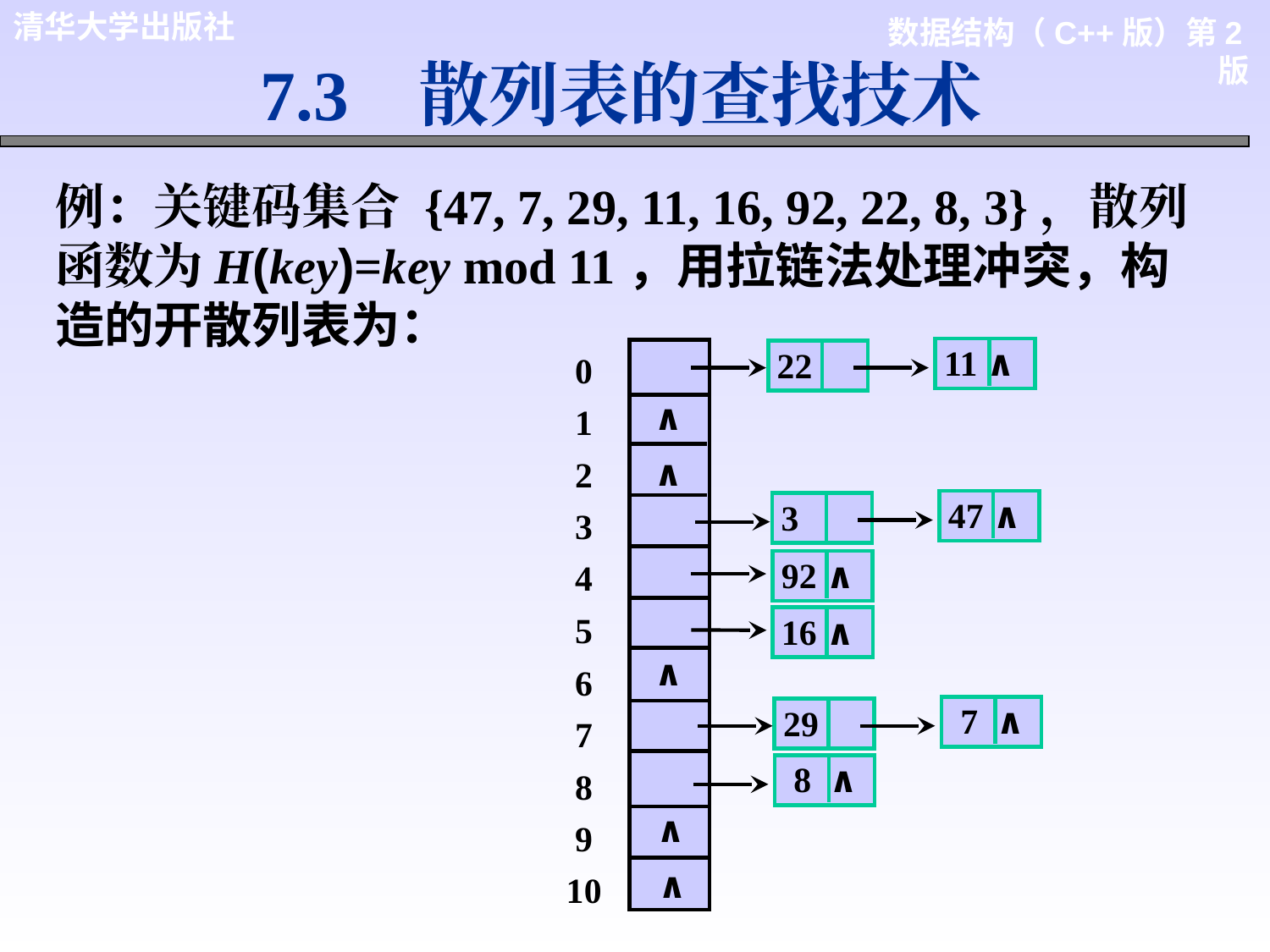

7.3   散列表的查找技术
例：关键码集合 {47, 7, 29, 11, 16, 92, 22, 8, 3}，散列函数为H(key)=key mod 11，用拉链法处理冲突，构造的开散列表为：
 0
 1
 2
 3
 4
 5
 6
 7
 8
 9
10
 11 ∧

 22
∧
∧
 47 ∧
 3
 92 ∧
 16 ∧
∧
 7  ∧
 29
 8  ∧
∧
∧